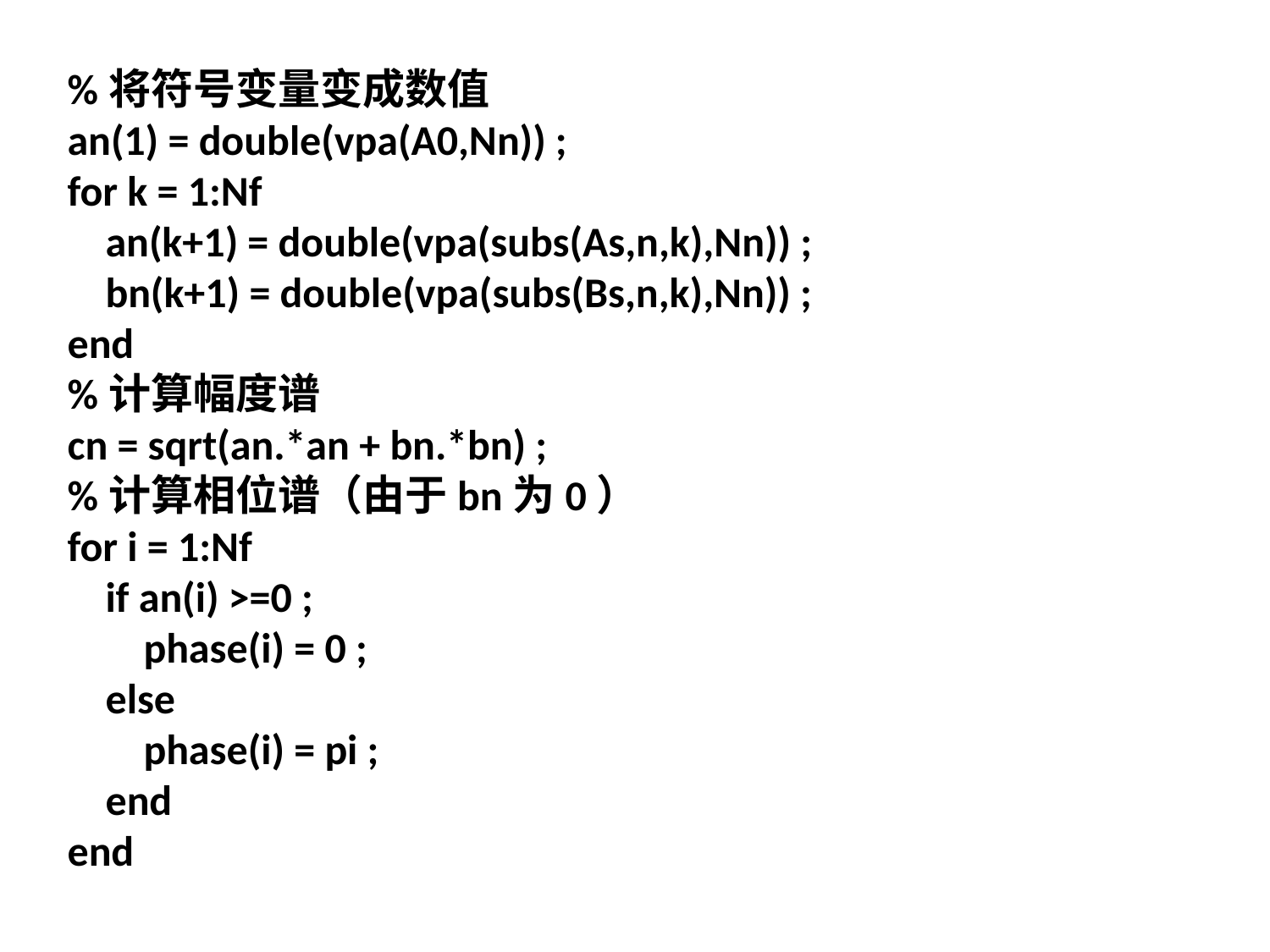

%将符号变量变成数值
an(1) = double(vpa(A0,Nn)) ;
for k = 1:Nf
    an(k+1) = double(vpa(subs(As,n,k),Nn)) ;
    bn(k+1) = double(vpa(subs(Bs,n,k),Nn)) ;
end
%计算幅度谱
cn = sqrt(an.*an + bn.*bn) ;
%计算相位谱（由于bn为0）
for i = 1:Nf
    if an(i) >=0 ;
        phase(i) = 0 ;
    else
        phase(i) = pi ;
    end
end